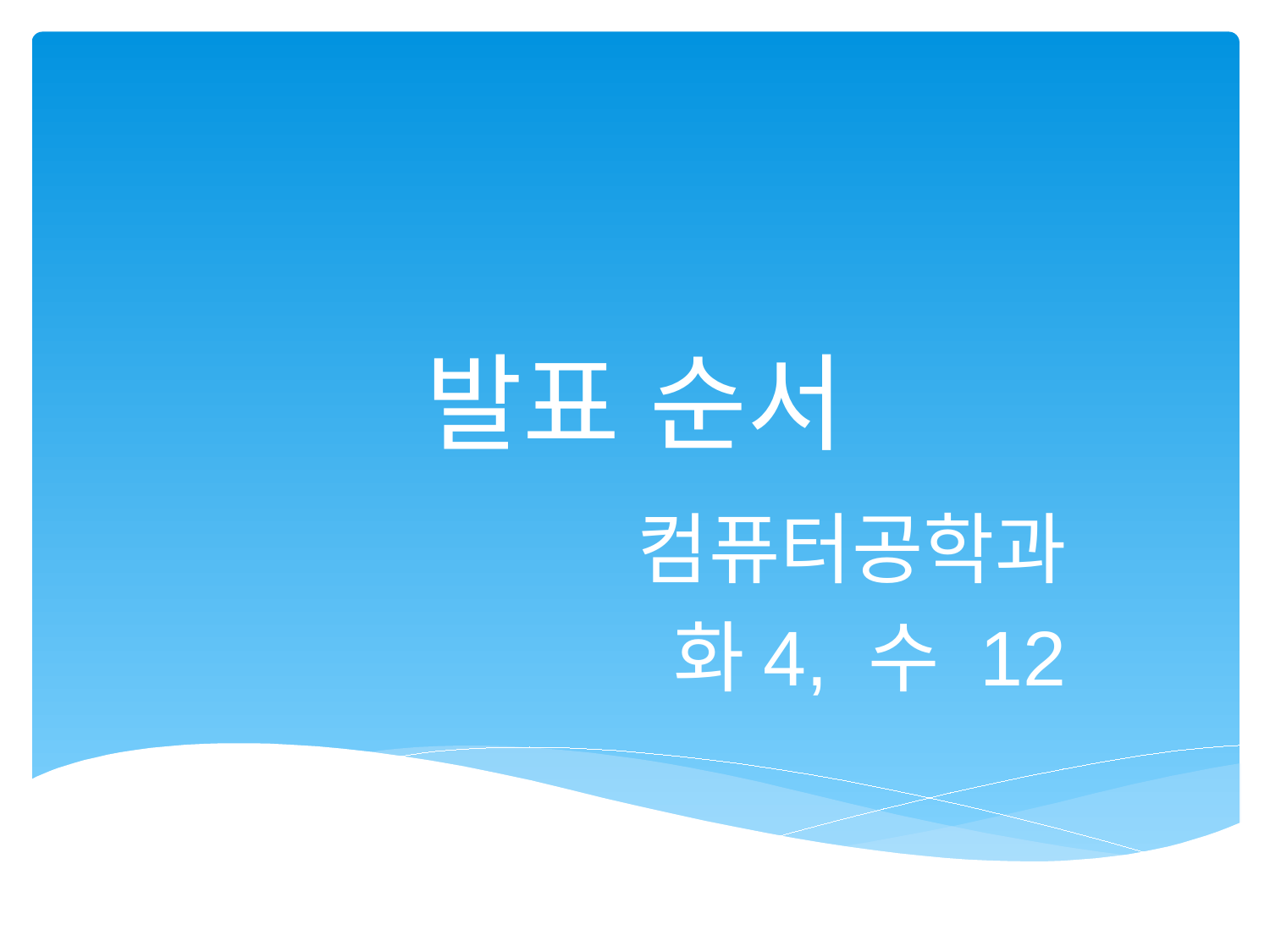

# 발표 순서
컴퓨터공학과
화4, 수 12